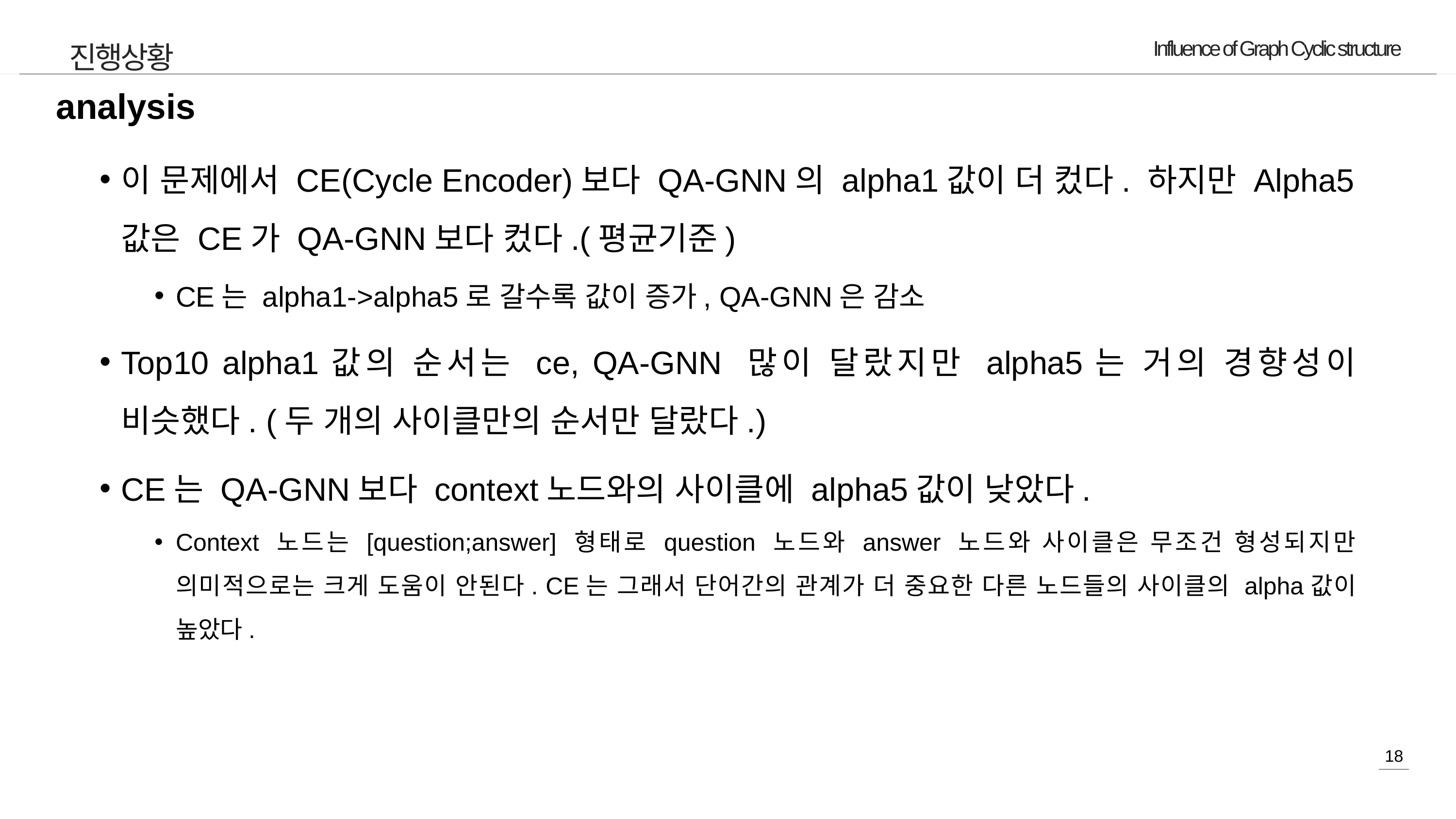

진행상황
analysis
이 문제에서 CE(Cycle Encoder)보다 QA-GNN의 alpha1값이 더 컸다. 하지만 Alpha5값은 CE가 QA-GNN보다 컸다.(평균기준)
CE는 alpha1->alpha5로 갈수록 값이 증가, QA-GNN은 감소
Top10 alpha1값의 순서는 ce, QA-GNN 많이 달랐지만 alpha5는 거의 경향성이 비슷했다. (두 개의 사이클만의 순서만 달랐다.)
CE는 QA-GNN보다 context노드와의 사이클에 alpha5값이 낮았다.
Context 노드는 [question;answer] 형태로 question 노드와 answer 노드와 사이클은 무조건 형성되지만 의미적으로는 크게 도움이 안된다. CE는 그래서 단어간의 관계가 더 중요한 다른 노드들의 사이클의 alpha값이 높았다.